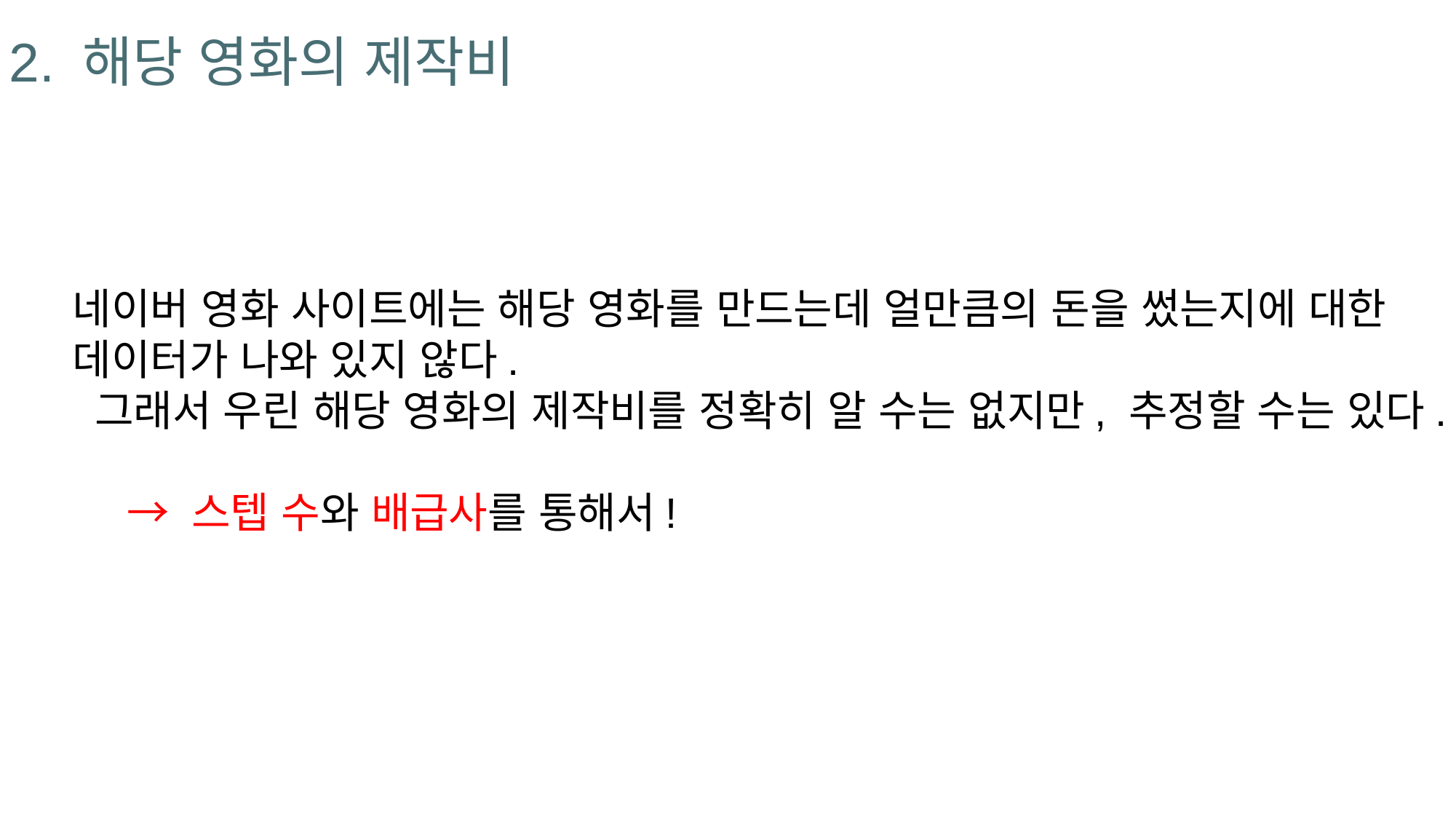

# 2. 해당 영화의 제작비
네이버 영화 사이트에는 해당 영화를 만드는데 얼만큼의 돈을 썼는지에 대한 데이터가 나와 있지 않다.
 그래서 우린 해당 영화의 제작비를 정확히 알 수는 없지만, 추정할 수는 있다.

→ 스텝 수와 배급사를 통해서!